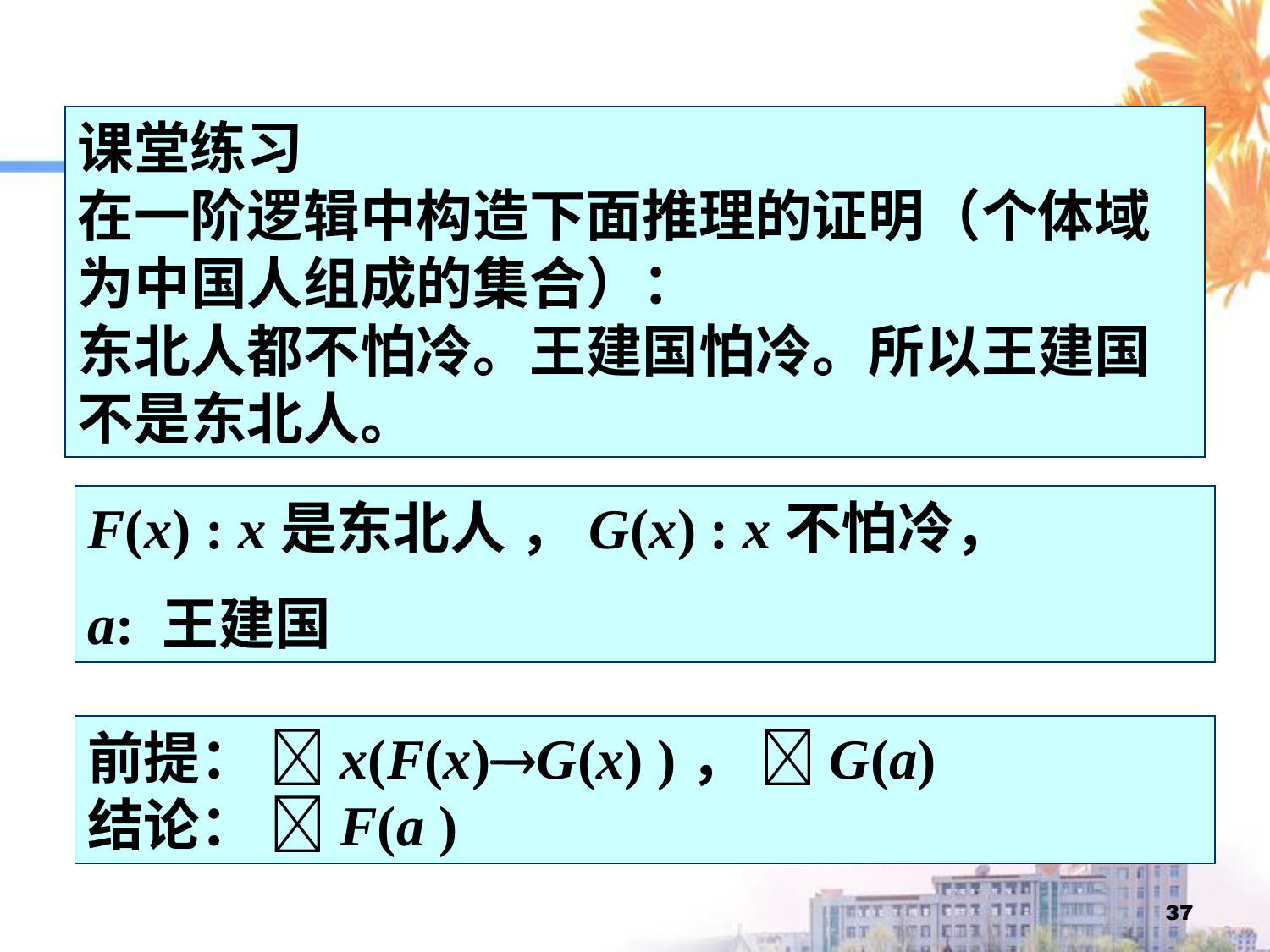

课堂练习
在一阶逻辑中构造下面推理的证明（个体域为中国人组成的集合）：
东北人都不怕冷。王建国怕冷。所以王建国不是东北人。
F(x) : x是东北人 ，G(x) : x不怕冷，
a: 王建国
前提： ∀x(F(x)→G(x) )， ¬G(a)
结论： ¬F(a )
37